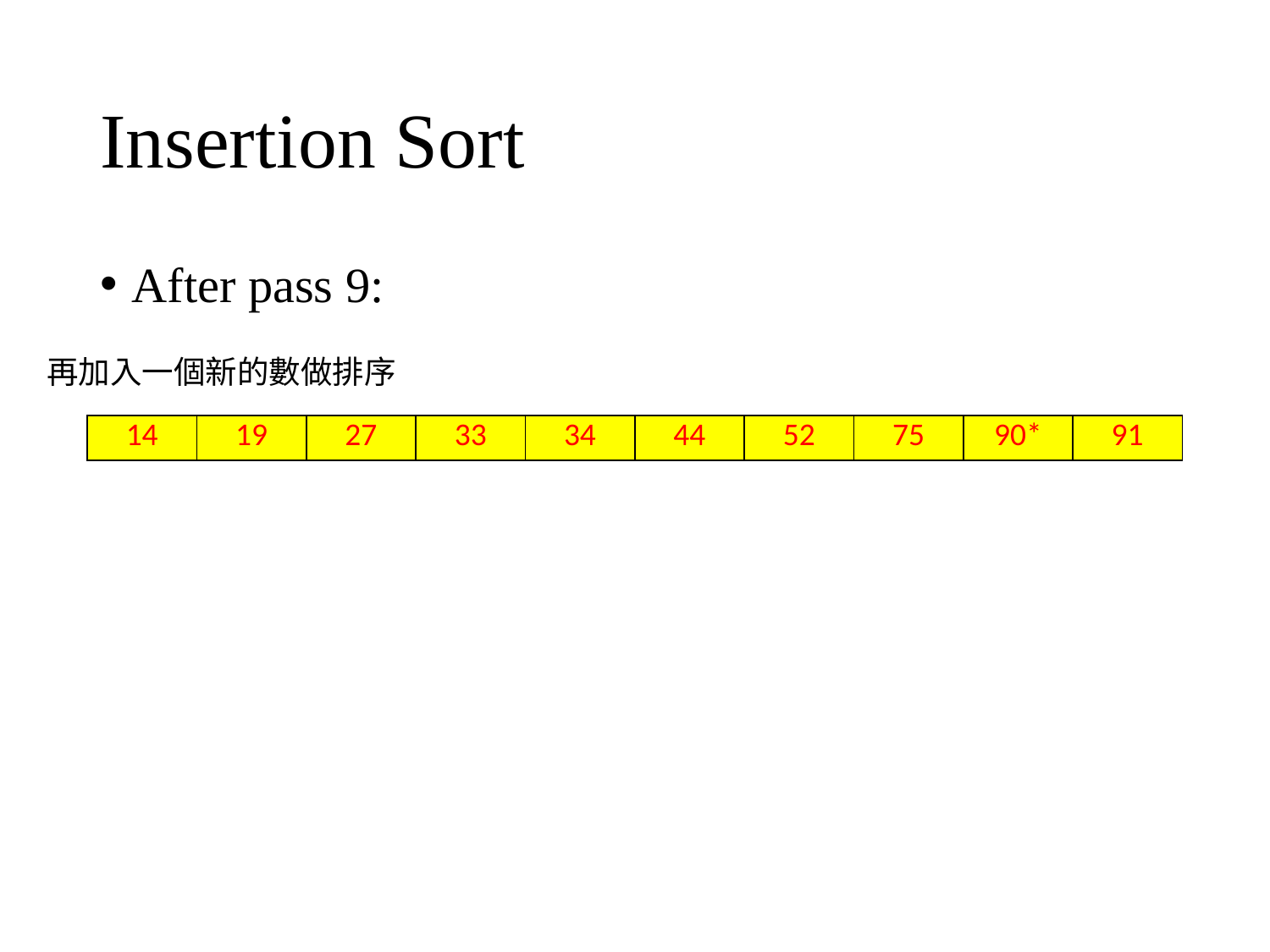

# Insertion Sort
After pass 9:

再加入一個新的數做排序
| 14 | 19 | 27 | 33 | 34 | 44 | 52 | 75 | 90\* | 91 |
| --- | --- | --- | --- | --- | --- | --- | --- | --- | --- |